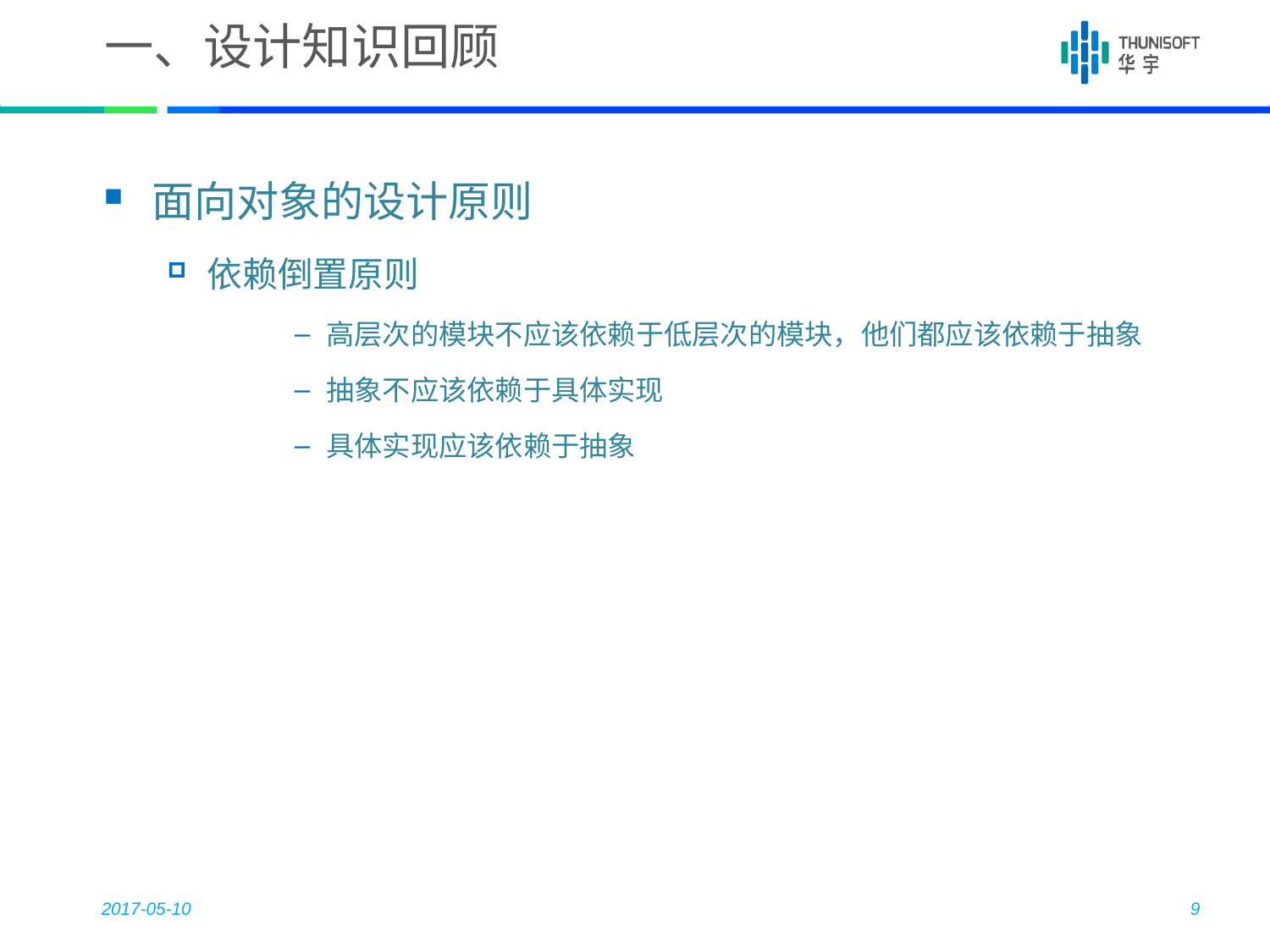

# 一、设计知识回顾
面向对象的设计原则
依赖倒置原则
高层次的模块不应该依赖于低层次的模块，他们都应该依赖于抽象
抽象不应该依赖于具体实现
具体实现应该依赖于抽象

2017-05-10
9